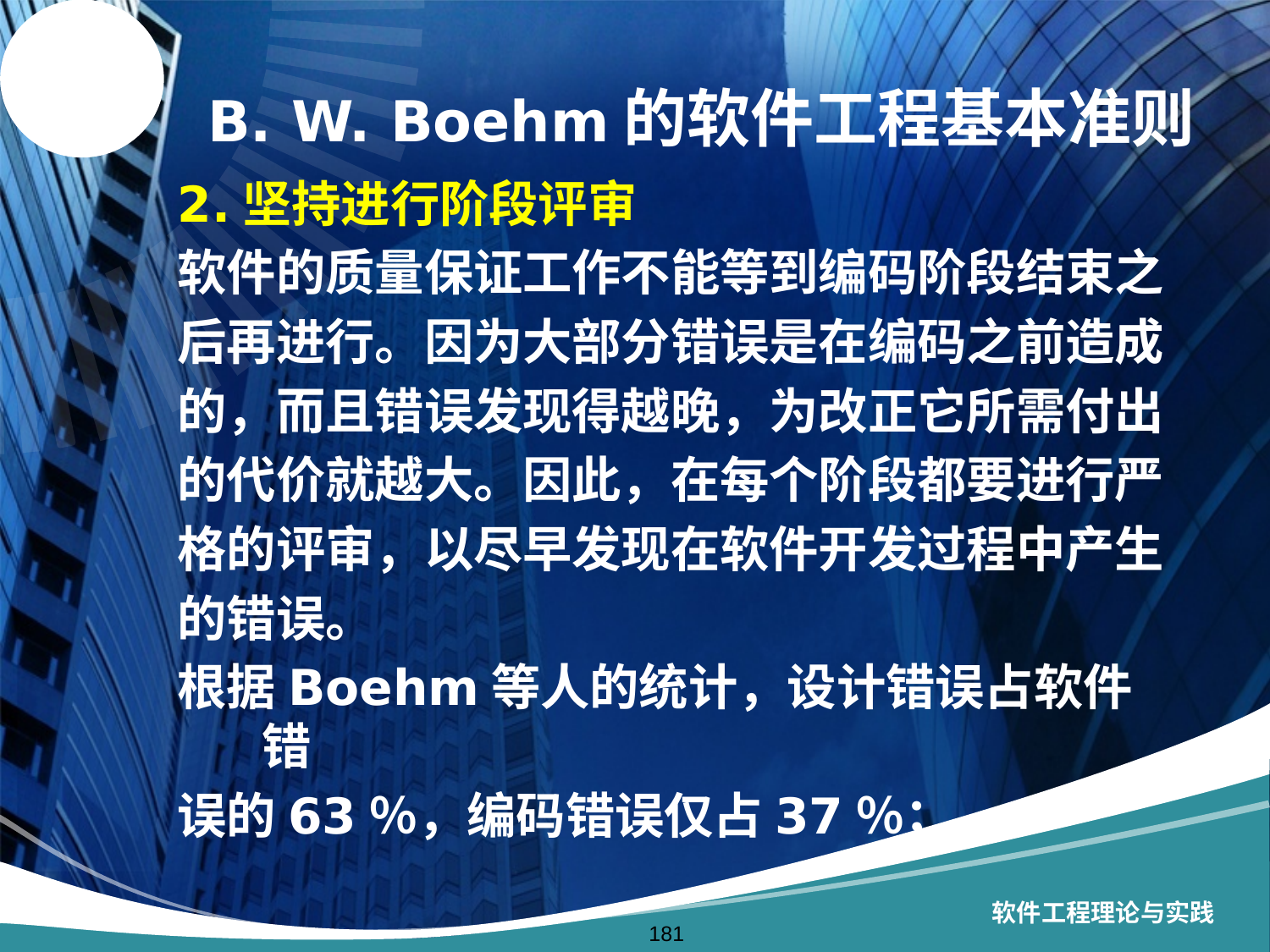

# B. W. Boehm的软件工程基本准则
2.坚持进行阶段评审
软件的质量保证工作不能等到编码阶段结束之
后再进行。因为大部分错误是在编码之前造成
的，而且错误发现得越晚，为改正它所需付出
的代价就越大。因此，在每个阶段都要进行严
格的评审，以尽早发现在软件开发过程中产生
的错误。
根据Boehm等人的统计，设计错误占软件错
误的63％，编码错误仅占37％；
软件工程理论与实践
181